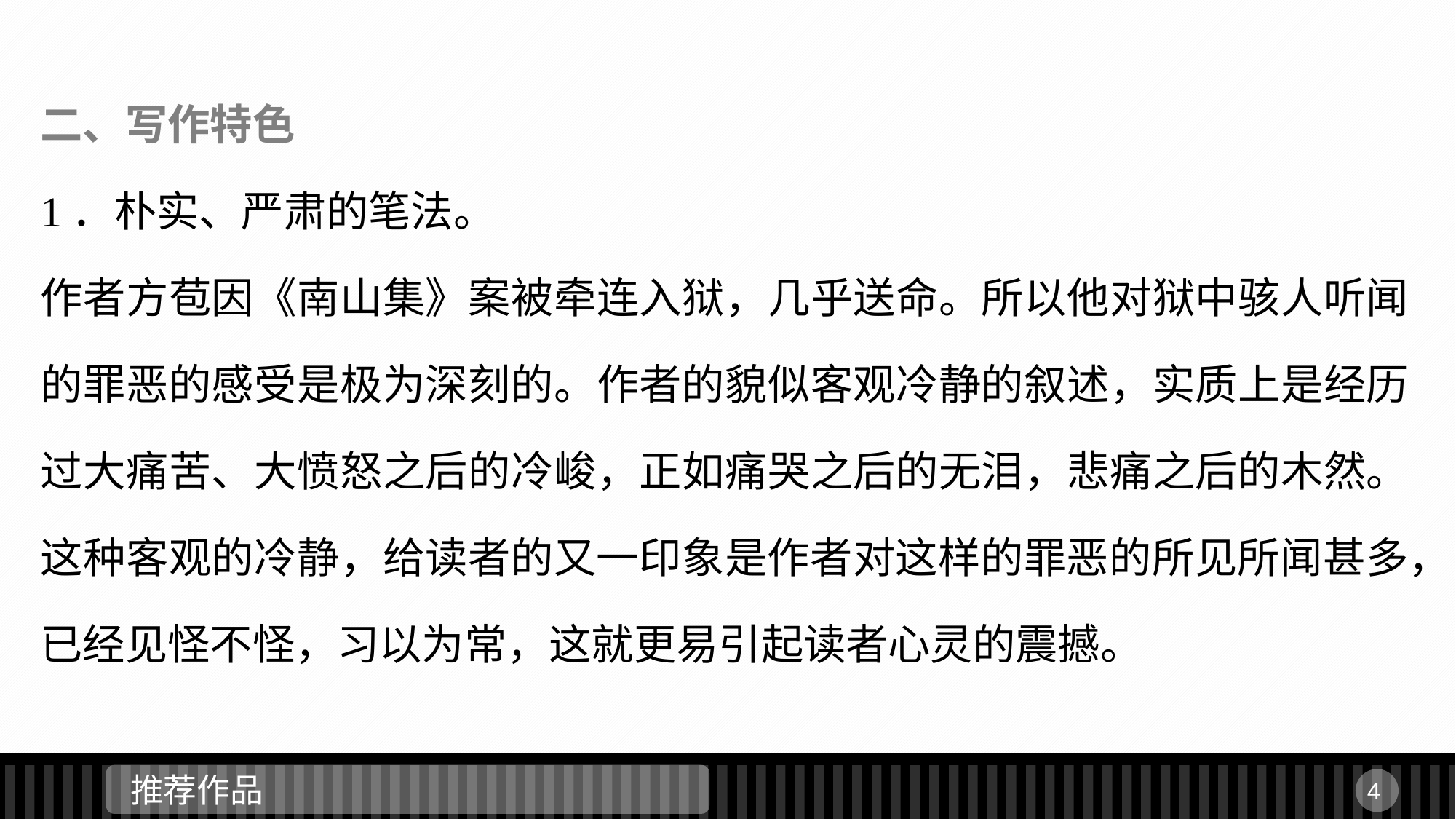

二、写作特色
1．朴实、严肃的笔法。
作者方苞因《南山集》案被牵连入狱，几乎送命。所以他对狱中骇人听闻的罪恶的感受是极为深刻的。作者的貌似客观冷静的叙述，实质上是经历过大痛苦、大愤怒之后的冷峻，正如痛哭之后的无泪，悲痛之后的木然。这种客观的冷静，给读者的又一印象是作者对这样的罪恶的所见所闻甚多，已经见怪不怪，习以为常，这就更易引起读者心灵的震撼。